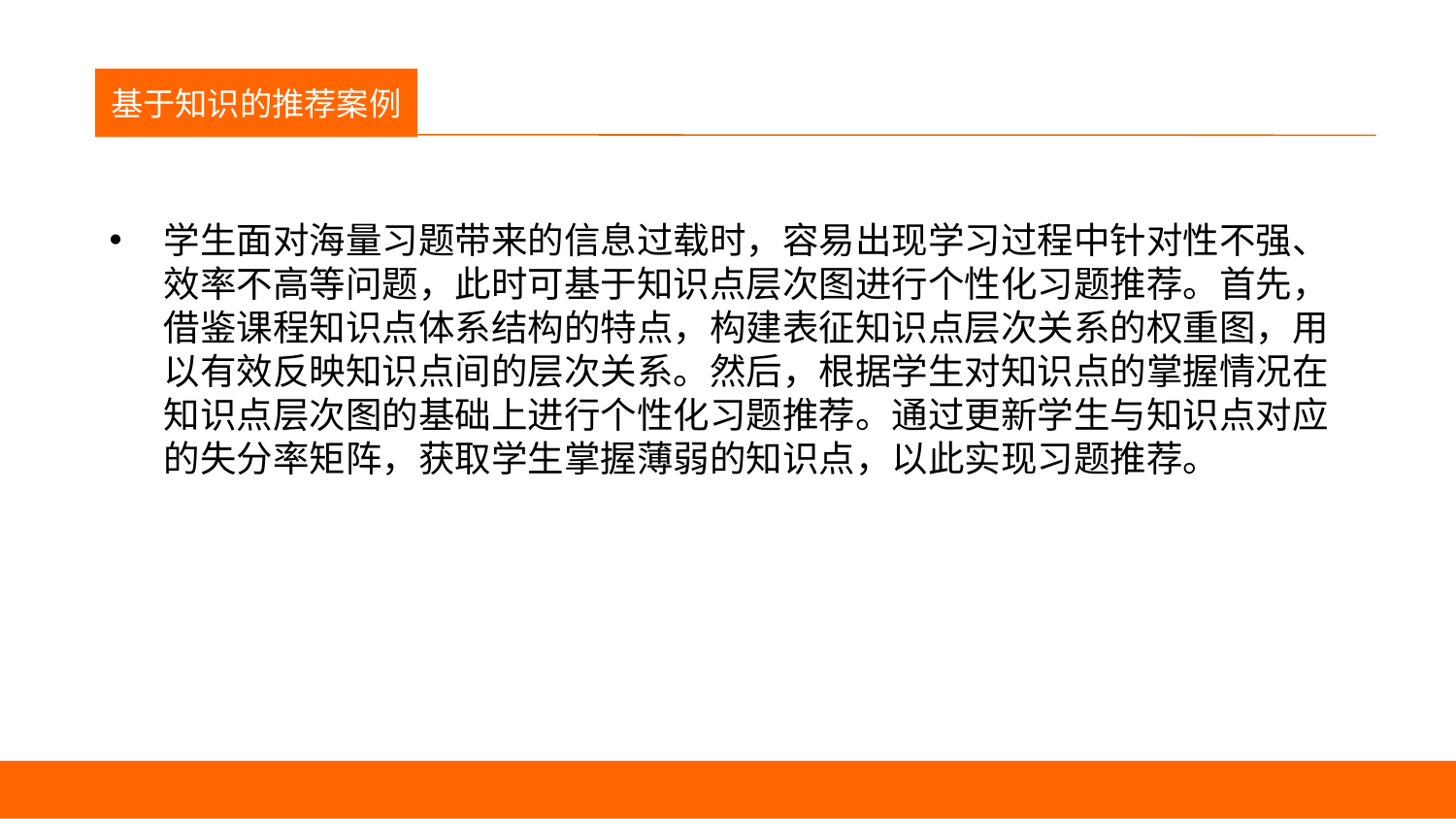

议程
基于知识的推荐案例

学生面对海量习题带来的信息过载时，容易出现学习过程中针对性不强、效率不高等问题，此时可基于知识点层次图进行个性化习题推荐。首先，借鉴课程知识点体系结构的特点，构建表征知识点层次关系的权重图，用以有效反映知识点间的层次关系。然后，根据学生对知识点的掌握情况在知识点层次图的基础上进行个性化习题推荐。通过更新学生与知识点对应的失分率矩阵，获取学生掌握薄弱的知识点，以此实现习题推荐。